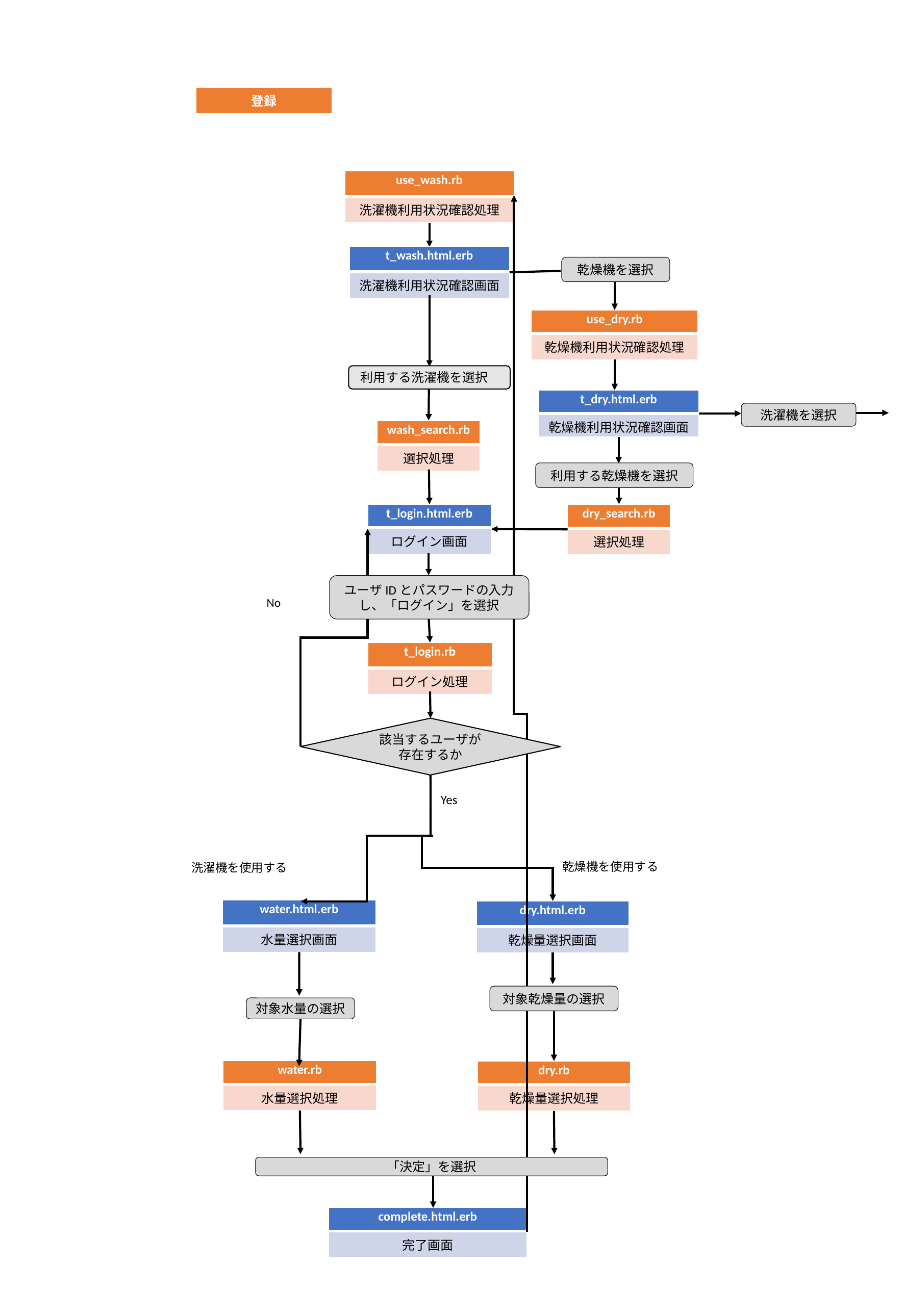

| 登録 |
| --- |
| use\_wash.rb |
| --- |
| 洗濯機利用状況確認処理 |
| t\_wash.html.erb |
| --- |
| 洗濯機利用状況確認画面 |
乾燥機を選択
| select.html.erb |
| --- |
| 選択画面 |
| use\_dry.rb |
| --- |
| 乾燥機利用状況確認処理 |
利用する洗濯機を選択

| t\_dry.html.erb |
| --- |
| 乾燥機利用状況確認画面 |
洗濯機を選択
| wash\_search.rb |
| --- |
| 選択処理 |
利用する乾燥機を選択
| t\_login.html.erb |
| --- |
| ログイン画面 |
| dry\_search.rb |
| --- |
| 選択処理 |
ユーザIDとパスワードの入力し、「ログイン」を選択
No
| t\_login.rb |
| --- |
| ログイン処理 |
該当するユーザが
存在するか
Yes
乾燥機を使用する
洗濯機を使用する
| water.html.erb |
| --- |
| 水量選択画面 |
| dry.html.erb |
| --- |
| 乾燥量選択画面 |
対象乾燥量の選択
対象水量の選択
| water.rb |
| --- |
| 水量選択処理 |
| dry.rb |
| --- |
| 乾燥量選択処理 |
「決定」を選択
| complete.html.erb |
| --- |
| 完了画面 |